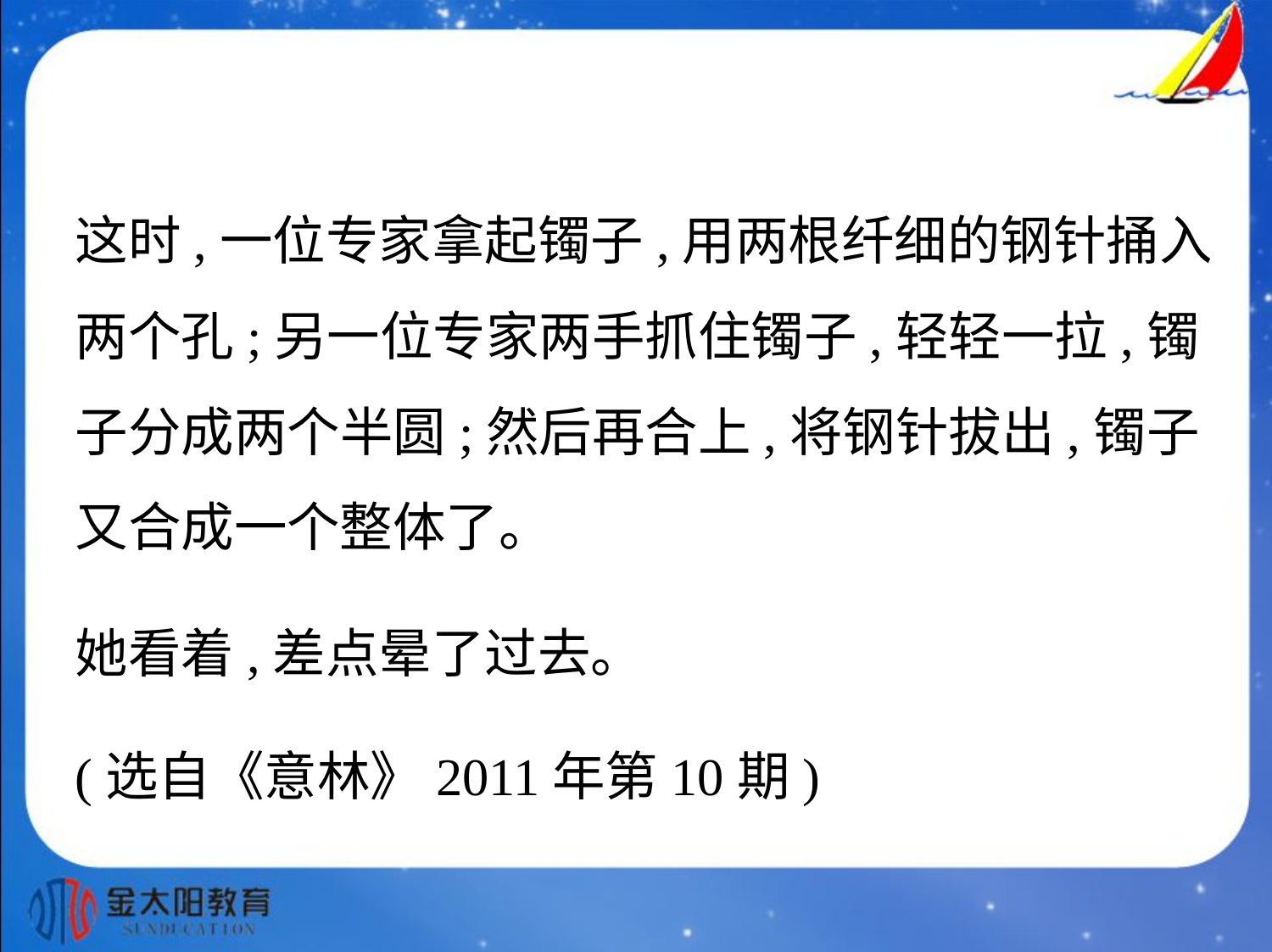

这时,一位专家拿起镯子,用两根纤细的钢针捅入
两个孔;另一位专家两手抓住镯子,轻轻一拉,镯
子分成两个半圆;然后再合上,将钢针拔出,镯子
又合成一个整体了。
她看着,差点晕了过去。
(选自《意林》2011年第10期)